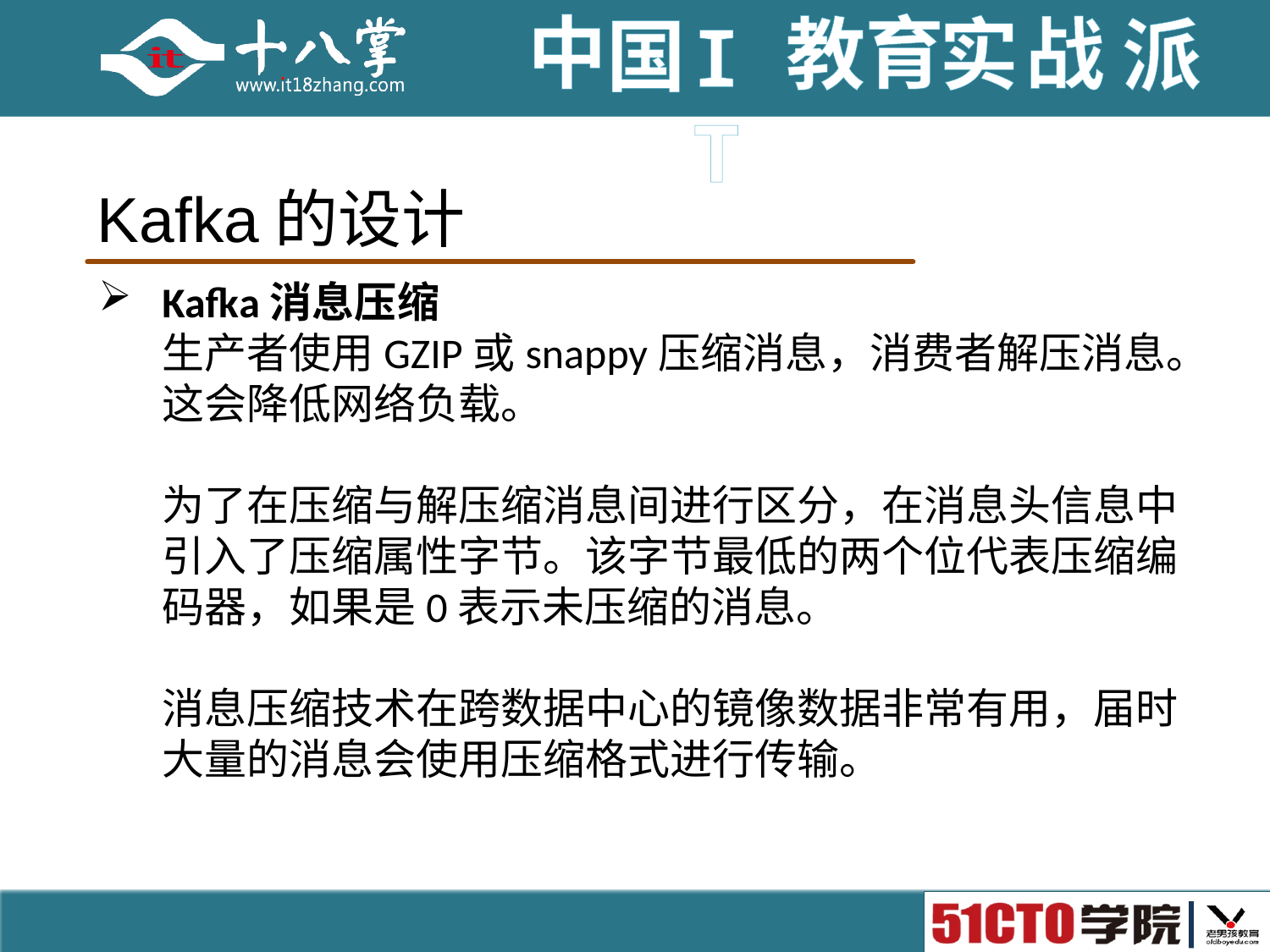

# Kafka的设计
Kafka消息压缩
生产者使用GZIP或snappy压缩消息，消费者解压消息。这会降低网络负载。
为了在压缩与解压缩消息间进行区分，在消息头信息中引入了压缩属性字节。该字节最低的两个位代表压缩编码器，如果是0表示未压缩的消息。
消息压缩技术在跨数据中心的镜像数据非常有用，届时大量的消息会使用压缩格式进行传输。